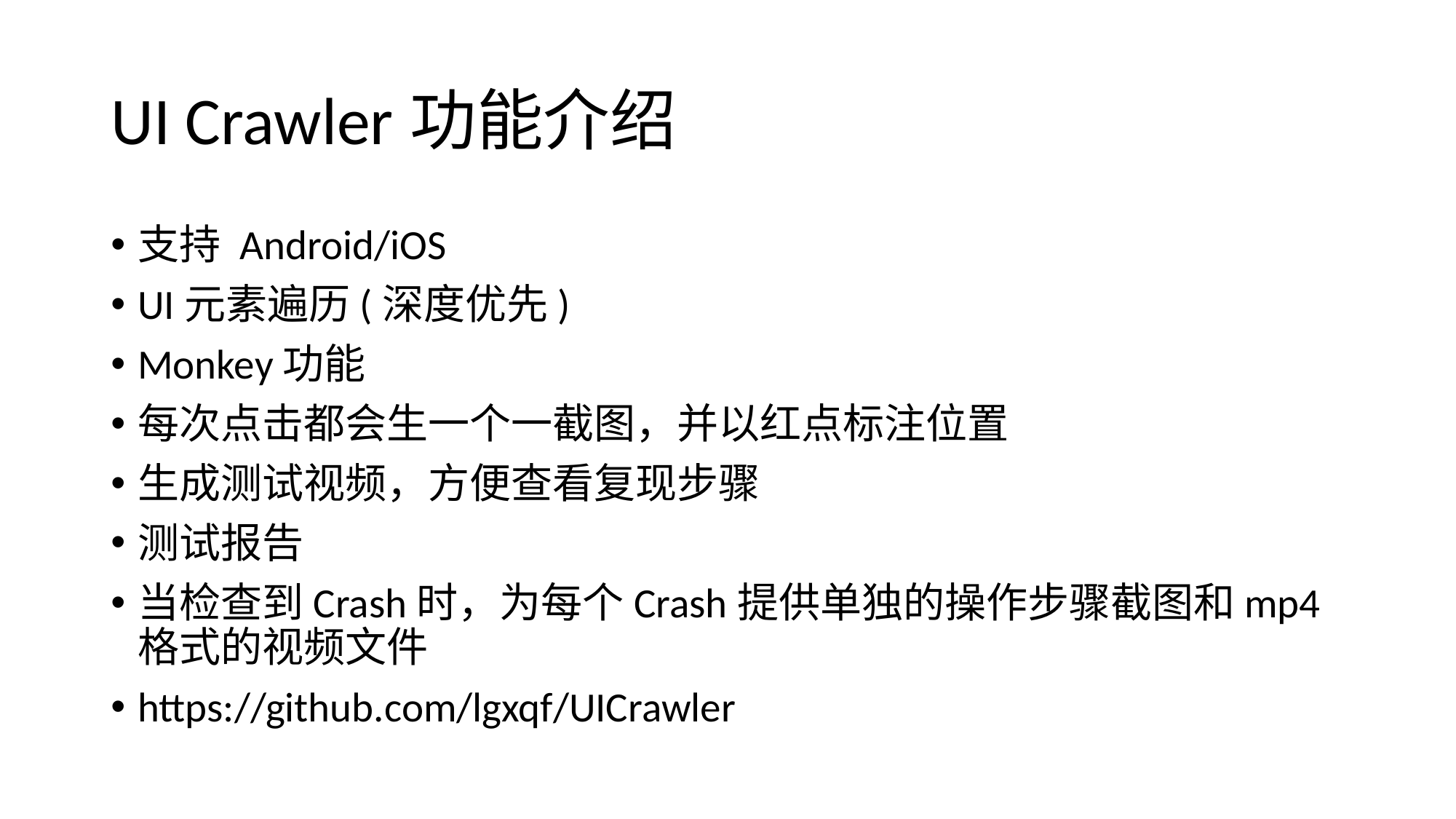

# UI Crawler功能介绍
支持 Android/iOS
UI元素遍历(深度优先)
Monkey功能
每次点击都会生一个一截图，并以红点标注位置
生成测试视频，方便查看复现步骤
测试报告
当检查到Crash时，为每个Crash提供单独的操作步骤截图和mp4格式的视频文件
https://github.com/lgxqf/UICrawler